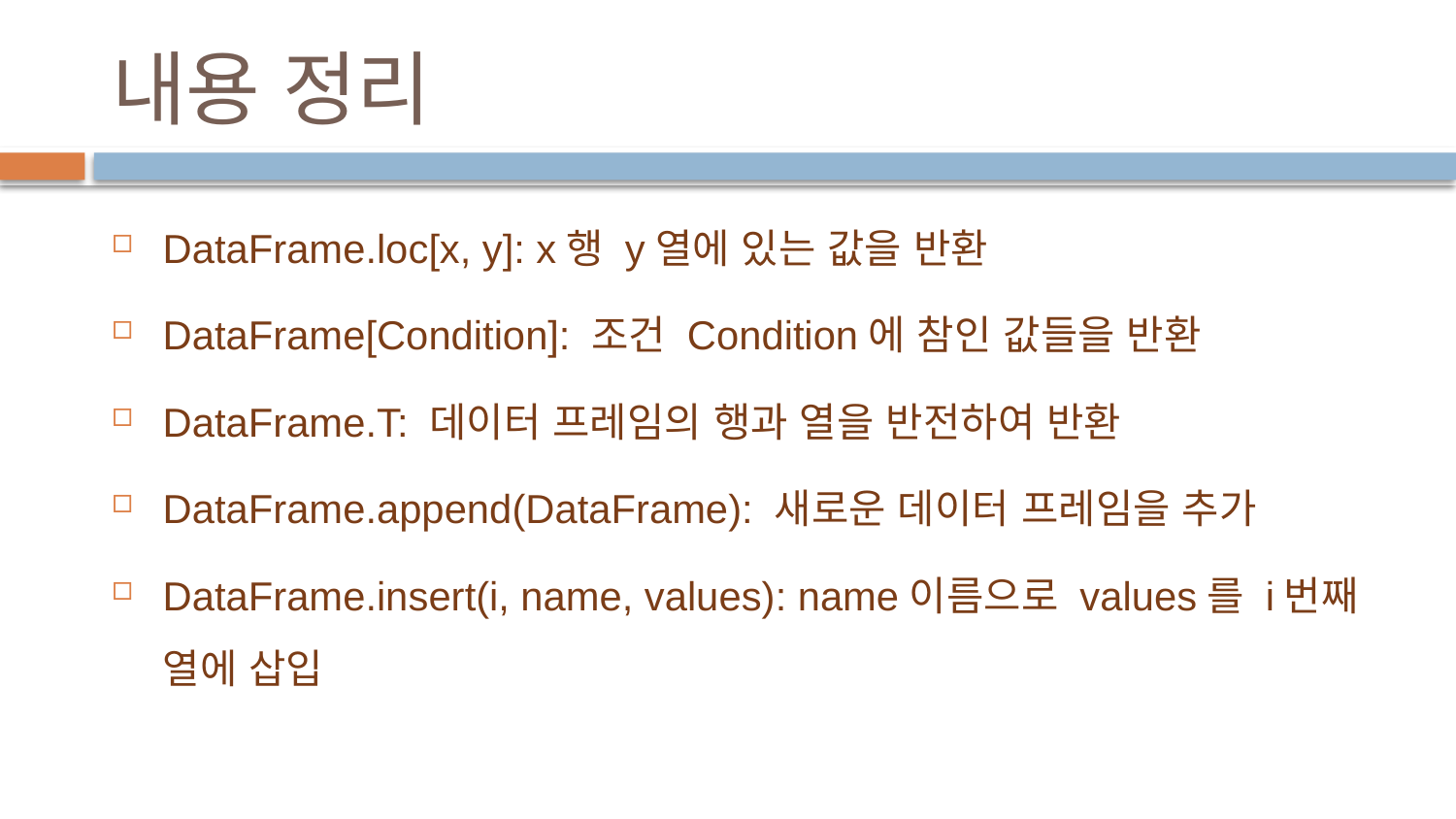

# 내용 정리
DataFrame.loc[x, y]: x행 y열에 있는 값을 반환
DataFrame[Condition]: 조건 Condition에 참인 값들을 반환
DataFrame.T: 데이터 프레임의 행과 열을 반전하여 반환
DataFrame.append(DataFrame): 새로운 데이터 프레임을 추가
DataFrame.insert(i, name, values): name이름으로 values를 i번째 열에 삽입